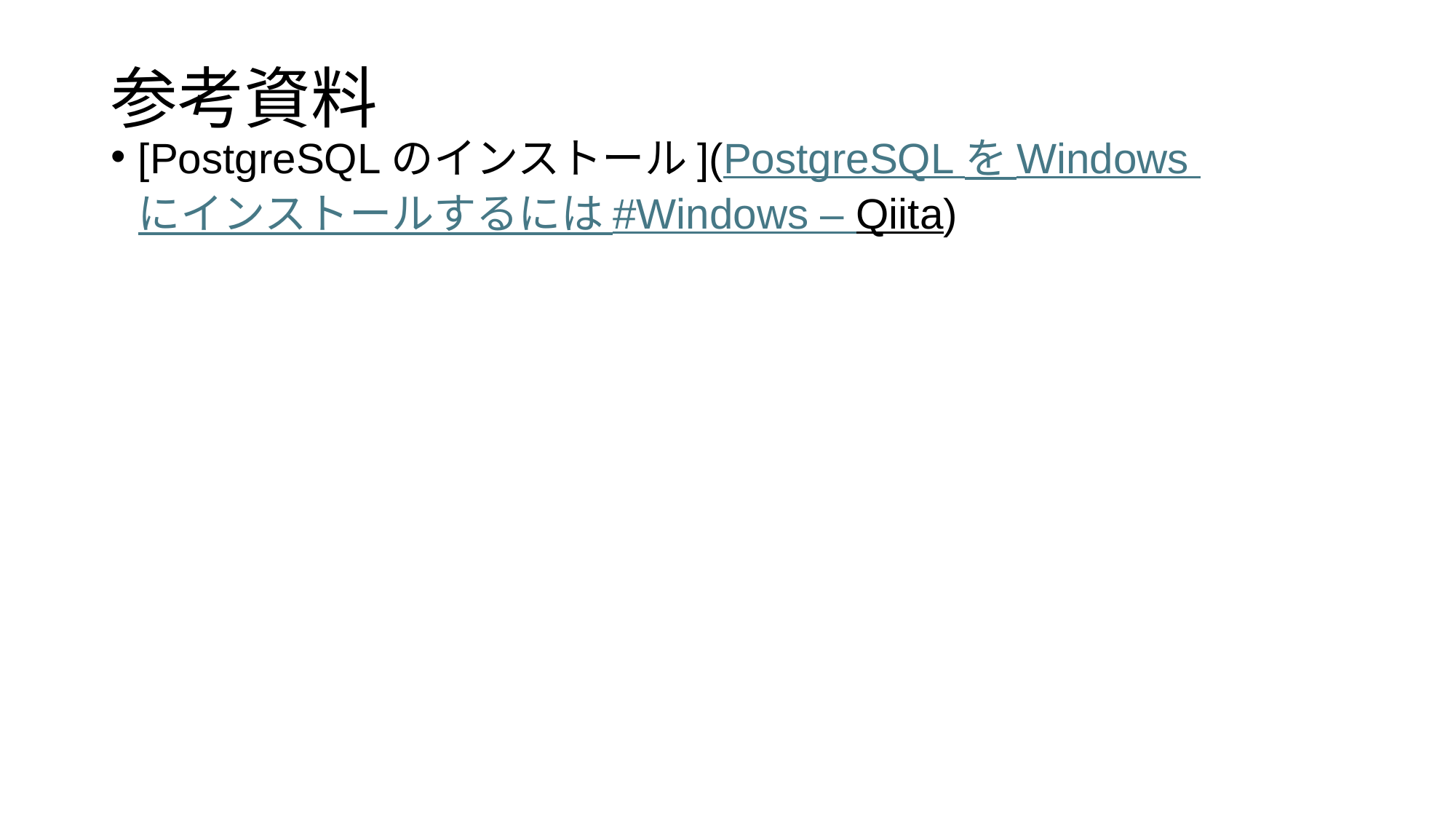

# 参考資料
[PostgreSQLのインストール](PostgreSQL を Windows にインストールするには #Windows – Qiita)